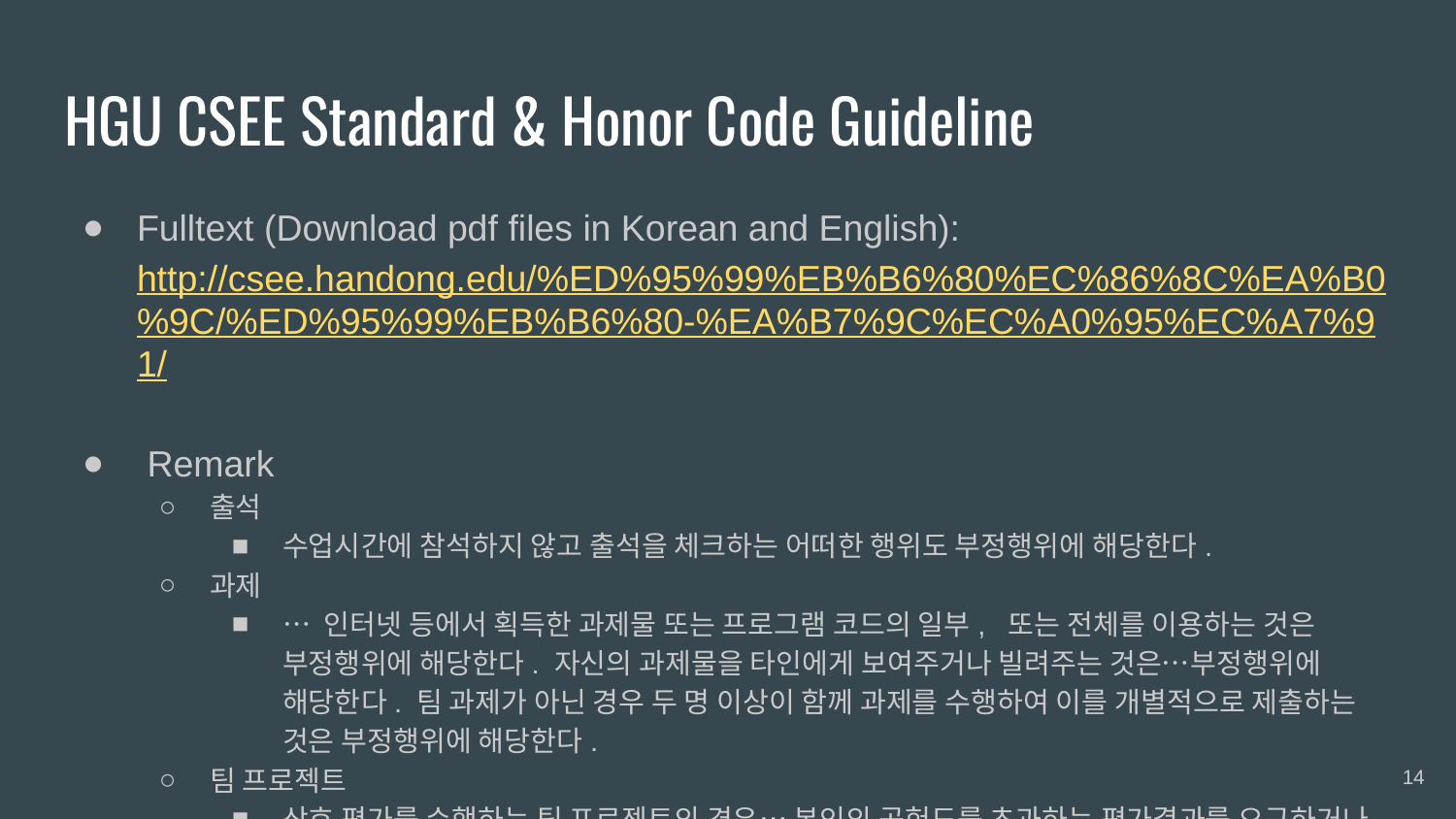

# HGU CSEE Standard & Honor Code Guideline
Fulltext (Download pdf files in Korean and English): http://csee.handong.edu/%ED%95%99%EB%B6%80%EC%86%8C%EA%B0%9C/%ED%95%99%EB%B6%80-%EA%B7%9C%EC%A0%95%EC%A7%91/
 Remark
출석
수업시간에 참석하지 않고 출석을 체크하는 어떠한 행위도 부정행위에 해당한다.
과제
… 인터넷 등에서 획득한 과제물 또는 프로그램 코드의 일부,  또는 전체를 이용하는 것은 부정행위에 해당한다. 자신의 과제물을 타인에게 보여주거나 빌려주는 것은…부정행위에 해당한다. 팀 과제가 아닌 경우 두 명 이상이 함께 과제를 수행하여 이를 개별적으로 제출하는 것은 부정행위에 해당한다.
팀 프로젝트
상호 평가를 수행하는 팀 프로젝트의 경우… 본인의 공헌도를 초과하는 평가결과를 요구하거나 인정하는 것은 부정행위…
14